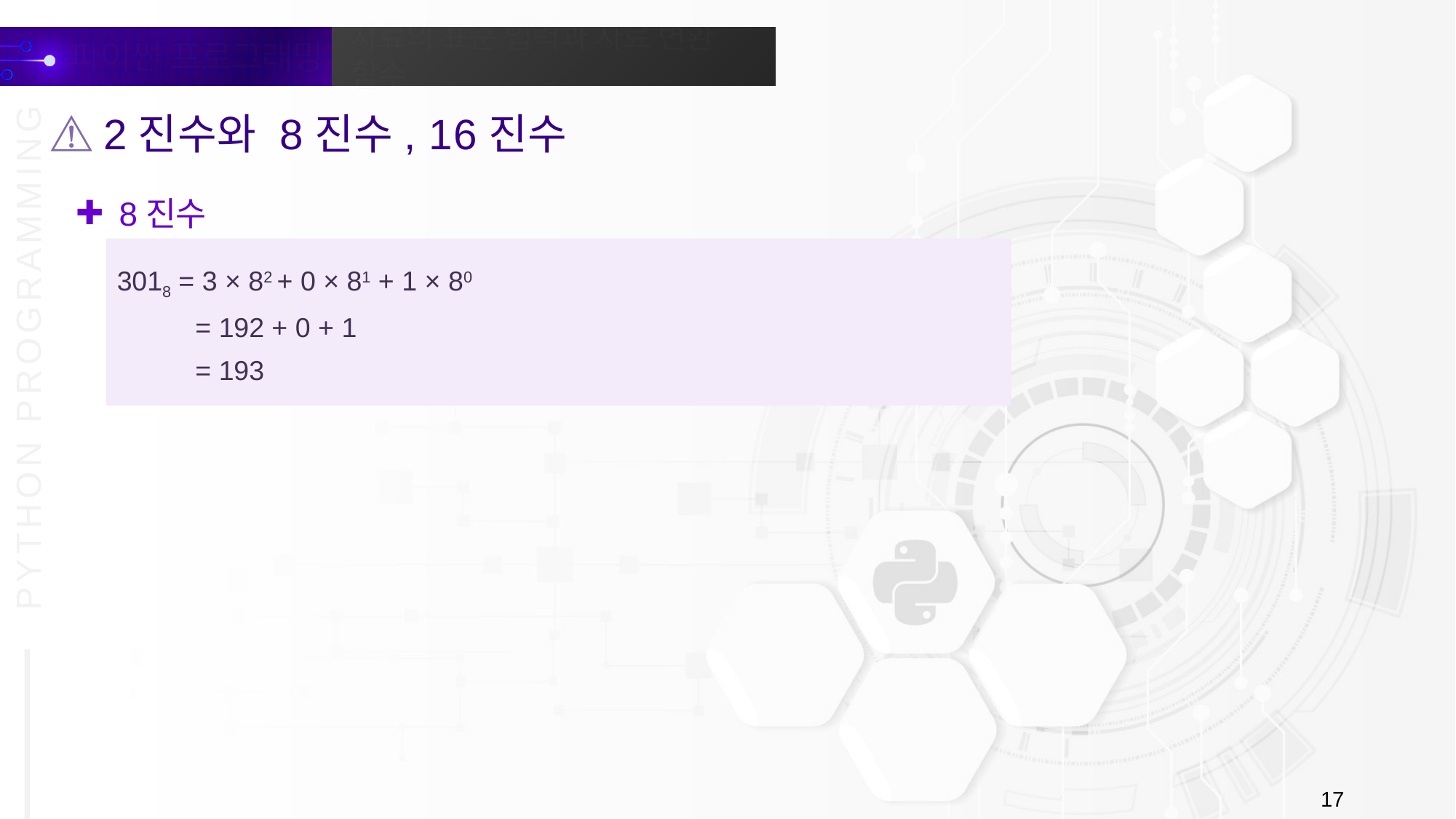

2진수와 8진수, 16진수
8진수
3018 = 3 × 82 + 0 × 81 + 1 × 80
= 192 + 0 + 1
= 193
17